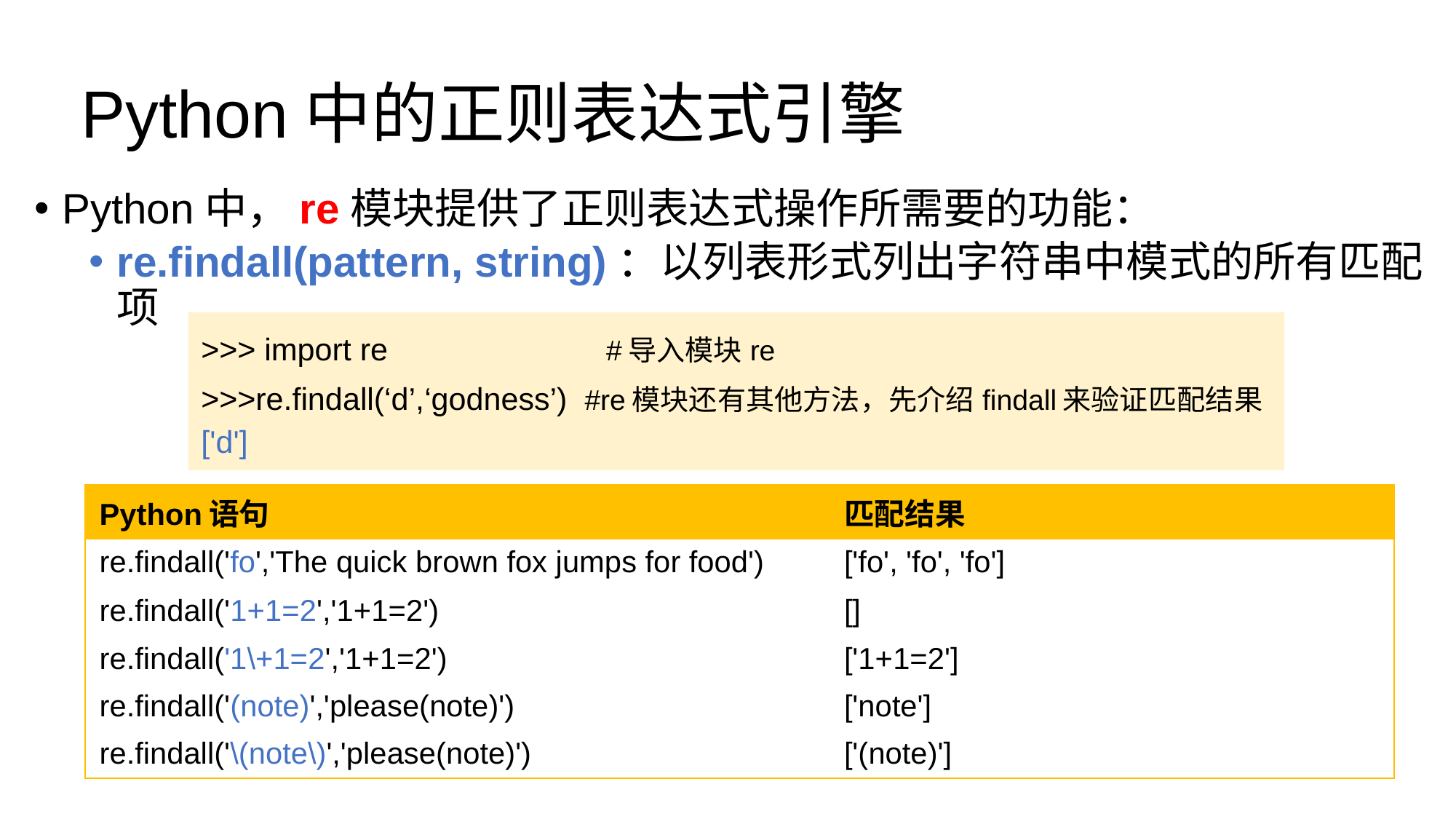

# Python中的正则表达式引擎
Python中，re模块提供了正则表达式操作所需要的功能：
re.findall(pattern, string)：以列表形式列出字符串中模式的所有匹配项
>>> import re                         #导入模块re
>>>re.findall(‘d’,‘godness’)  #re模块还有其他方法，先介绍findall来验证匹配结果
['d']
| Python语句 | 匹配结果 |
| --- | --- |
| re.findall('fo','The quick brown fox jumps for food') | ['fo', 'fo', 'fo'] |
| re.findall('1+1=2','1+1=2') | [] |
| re.findall('1\+1=2','1+1=2') | ['1+1=2'] |
| re.findall('(note)','please(note)') | ['note'] |
| re.findall('\(note\)','please(note)') | ['(note)'] |